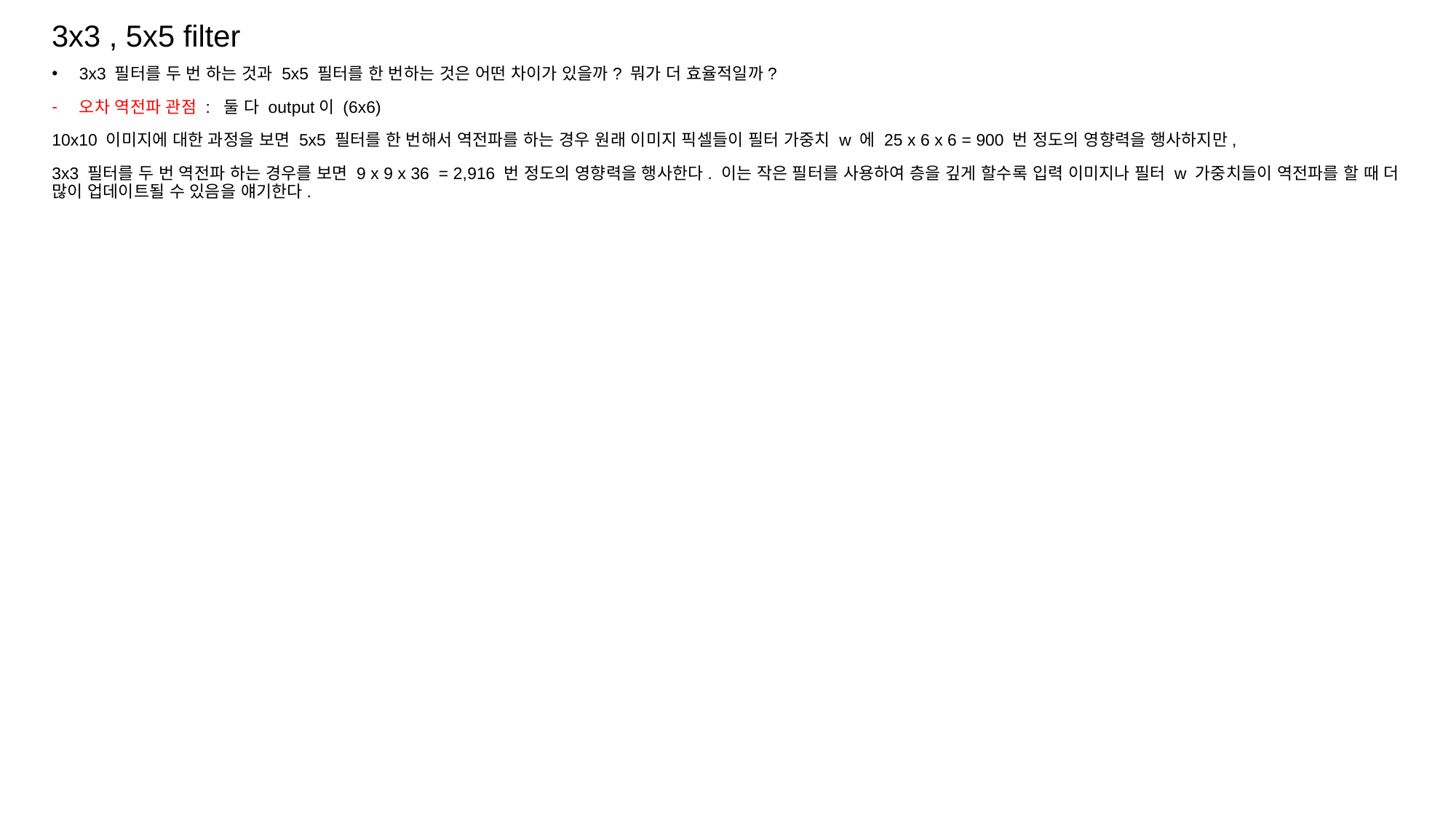

# 3x3 , 5x5 filter
3x3 필터를 두 번 하는 것과 5x5 필터를 한 번하는 것은 어떤 차이가 있을까? 뭐가 더 효율적일까?
오차 역전파 관점 :  둘 다 output이 (6x6)
10x10 이미지에 대한 과정을 보면 5x5 필터를 한 번해서 역전파를 하는 경우 원래 이미지 픽셀들이 필터 가중치 w 에 25 x 6 x 6 = 900 번 정도의 영향력을 행사하지만,
3x3 필터를 두 번 역전파 하는 경우를 보면 9 x 9 x 36  = 2,916 번 정도의 영향력을 행사한다. 이는 작은 필터를 사용하여 층을 깊게 할수록 입력 이미지나 필터 w 가중치들이 역전파를 할 때 더 많이 업데이트될 수 있음을 얘기한다.